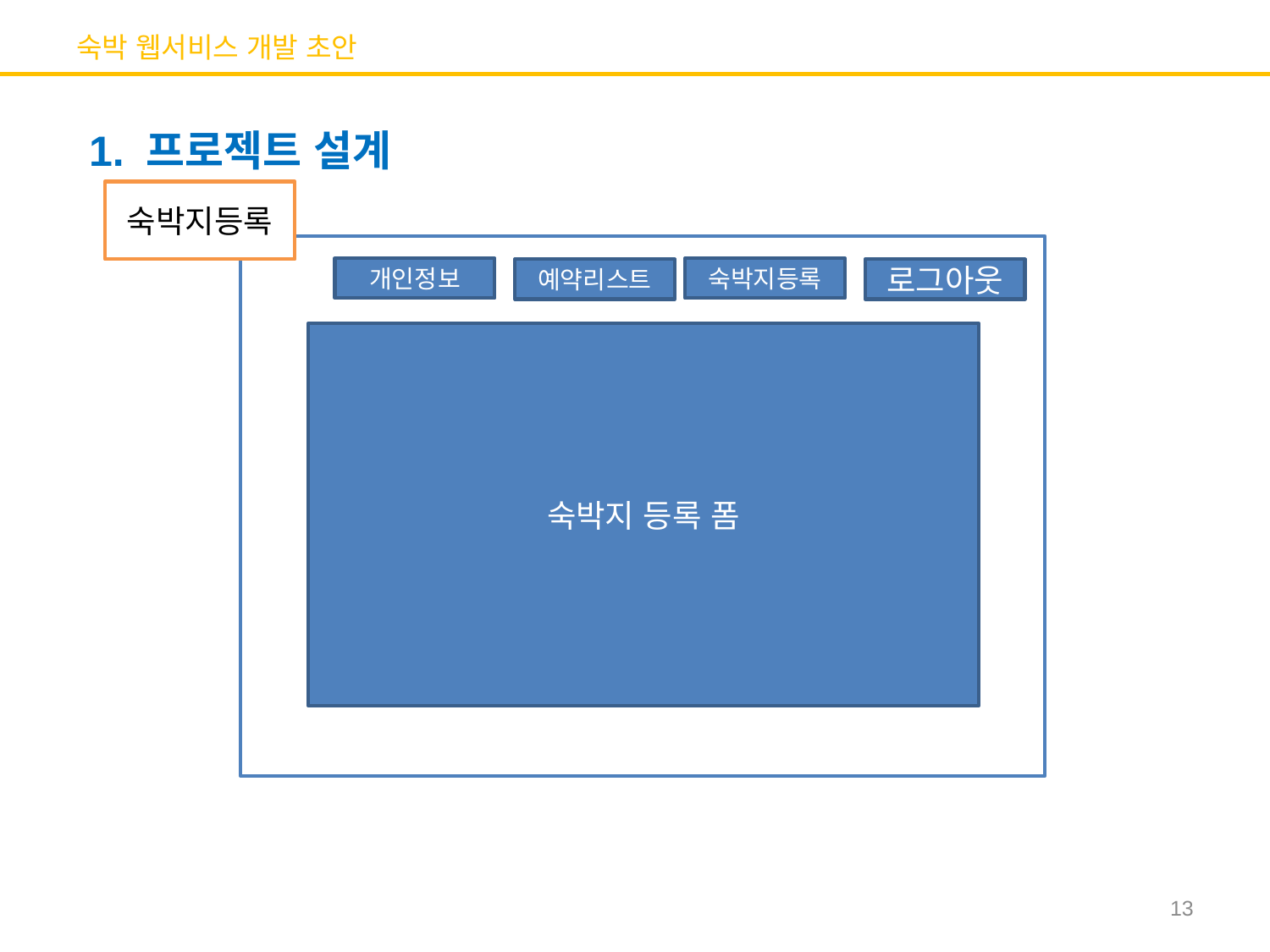

# 숙박 웹서비스 개발 초안
1. 프로젝트 설계
숙박지등록

개인정보
숙박지등록
예약리스트
로그아웃
숙박지 등록 폼
13